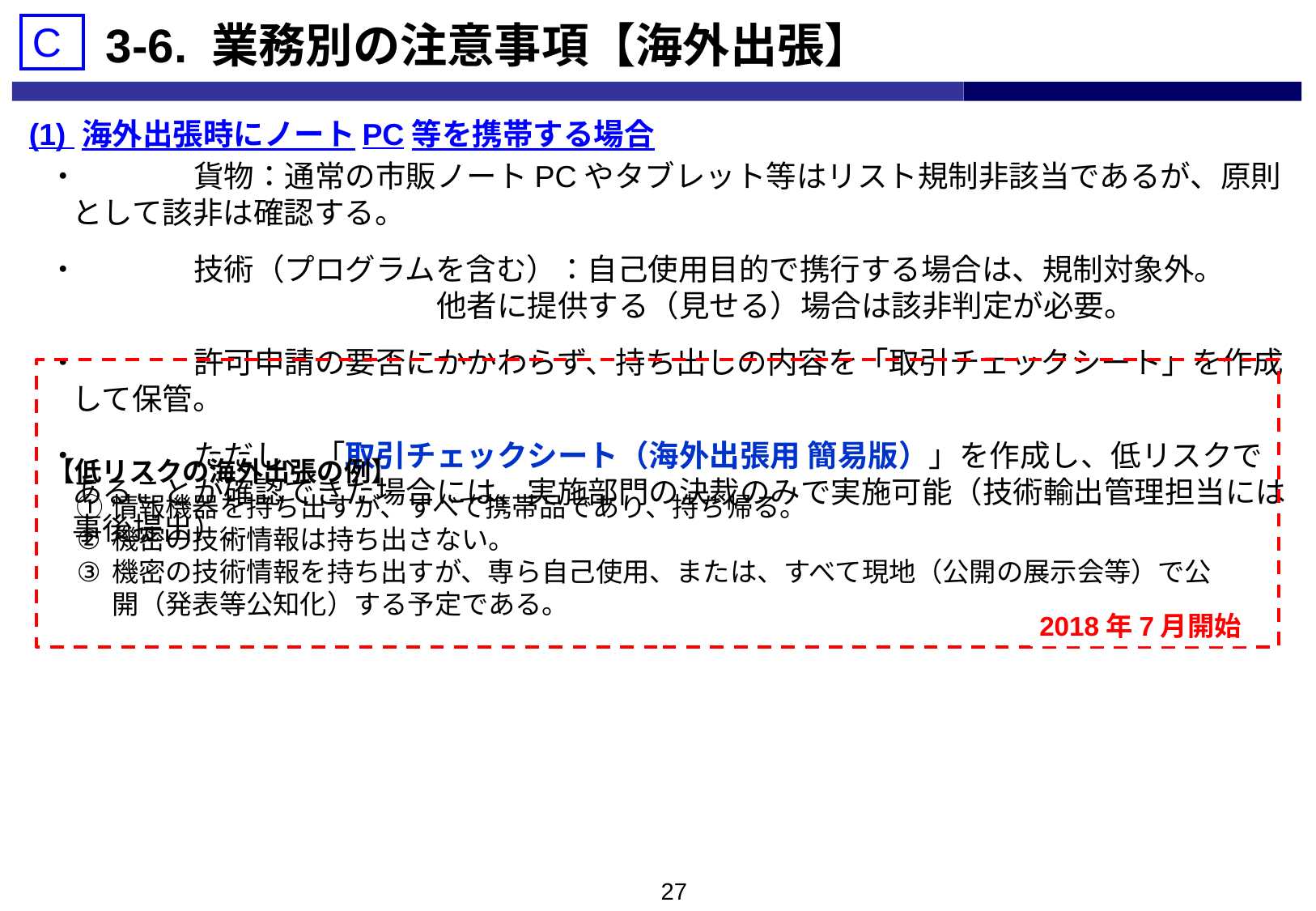

3-6. 業務別の注意事項【海外出張】

(1) 海外出張時にノートPC等を携帯する場合
・	貨物：通常の市販ノートPCやタブレット等はリスト規制非該当であるが、原則として該非は確認する。
・	技術（プログラムを含む）：自己使用目的で携行する場合は、規制対象外。
			他者に提供する（見せる）場合は該非判定が必要。
・	許可申請の要否にかかわらず、持ち出しの内容を「取引チェックシート」を作成して保管。
・	ただし、「取引チェックシート（海外出張用 簡易版）」を作成し、低リスクであることが確認できた場合には、実施部門の決裁のみで実施可能（技術輸出管理担当には事後提出）。

【低リスクの海外出張の例】
①	情報機器を持ち出すが、すべて携帯品であり、持ち帰る。
機密の技術情報は持ち出さない。
機密の技術情報を持ち出すが、専ら自己使用、または、すべて現地（公開の展示会等）で公開（発表等公知化）する予定である。
2018年7月開始
27